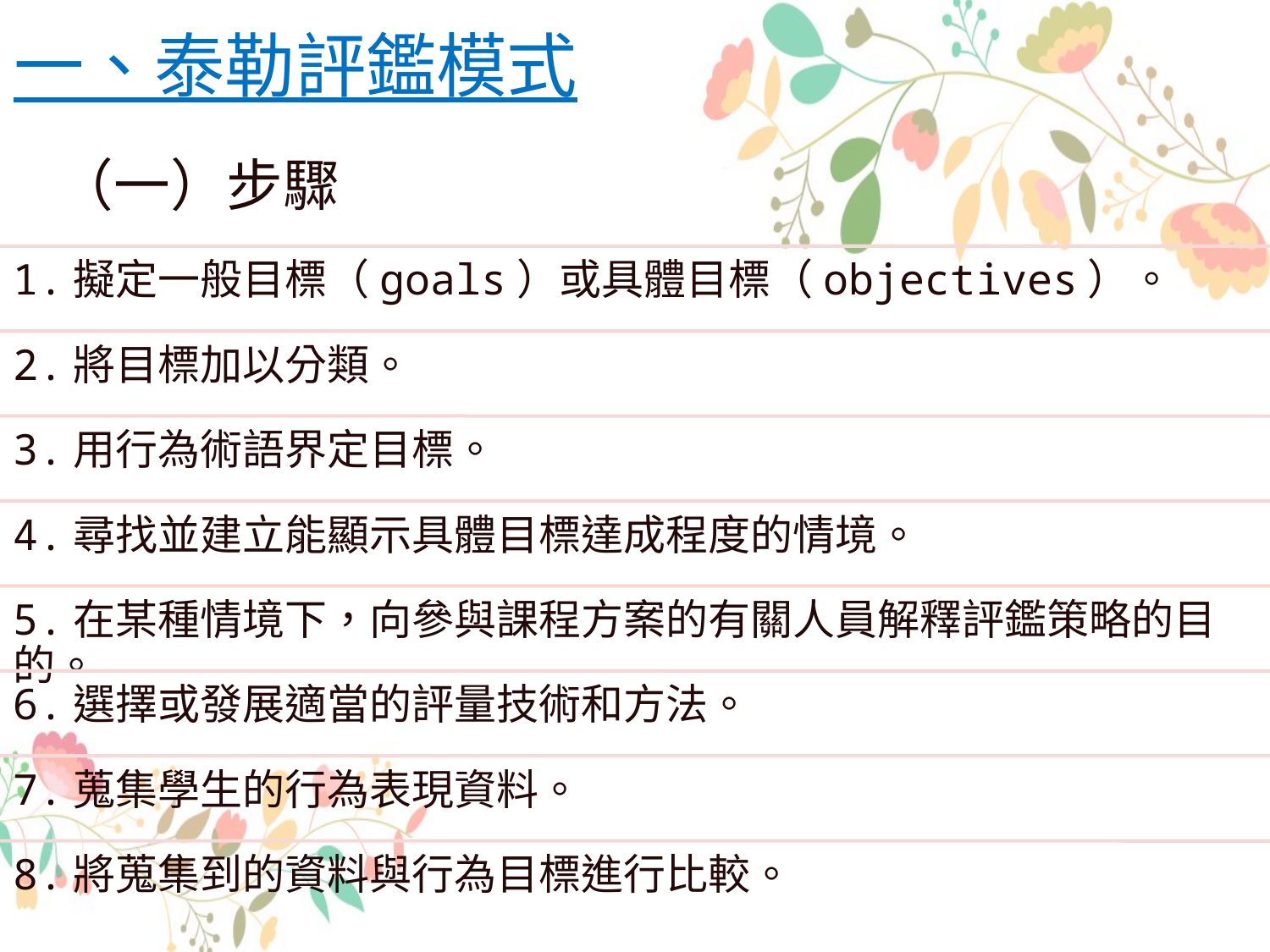

# 一、泰勒評鑑模式
（一）步驟
1.擬定一般目標（goals）或具體目標（objectives）。
2.將目標加以分類。
3.用行為術語界定目標。
4.尋找並建立能顯示具體目標達成程度的情境。
5.在某種情境下，向參與課程方案的有關人員解釋評鑑策略的目的。
6.選擇或發展適當的評量技術和方法。
7.蒐集學生的行為表現資料。
8.將蒐集到的資料與行為目標進行比較。